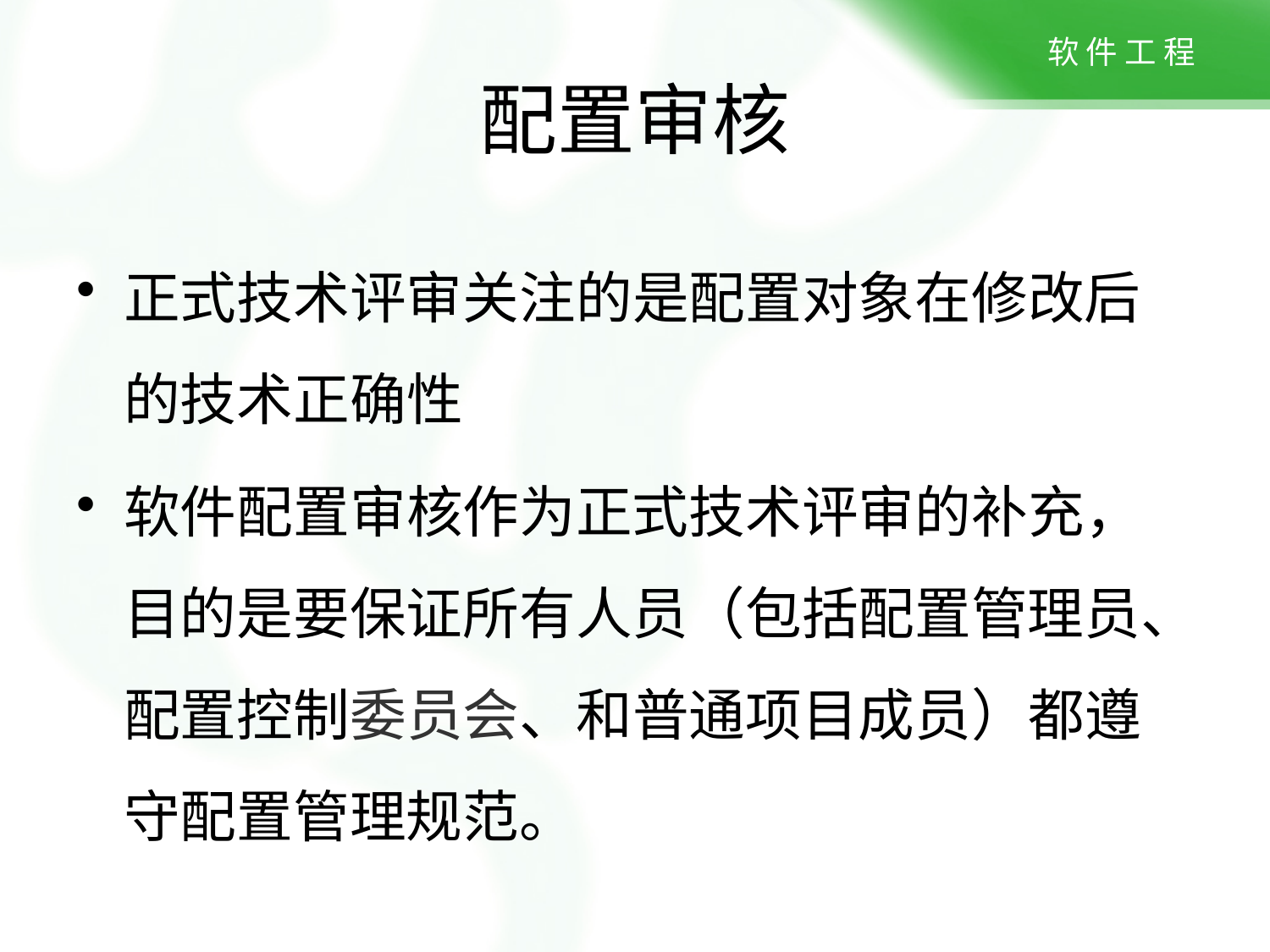

# 配置审核
正式技术评审关注的是配置对象在修改后的技术正确性
软件配置审核作为正式技术评审的补充，目的是要保证所有人员（包括配置管理员、配置控制委员会、和普通项目成员）都遵守配置管理规范。